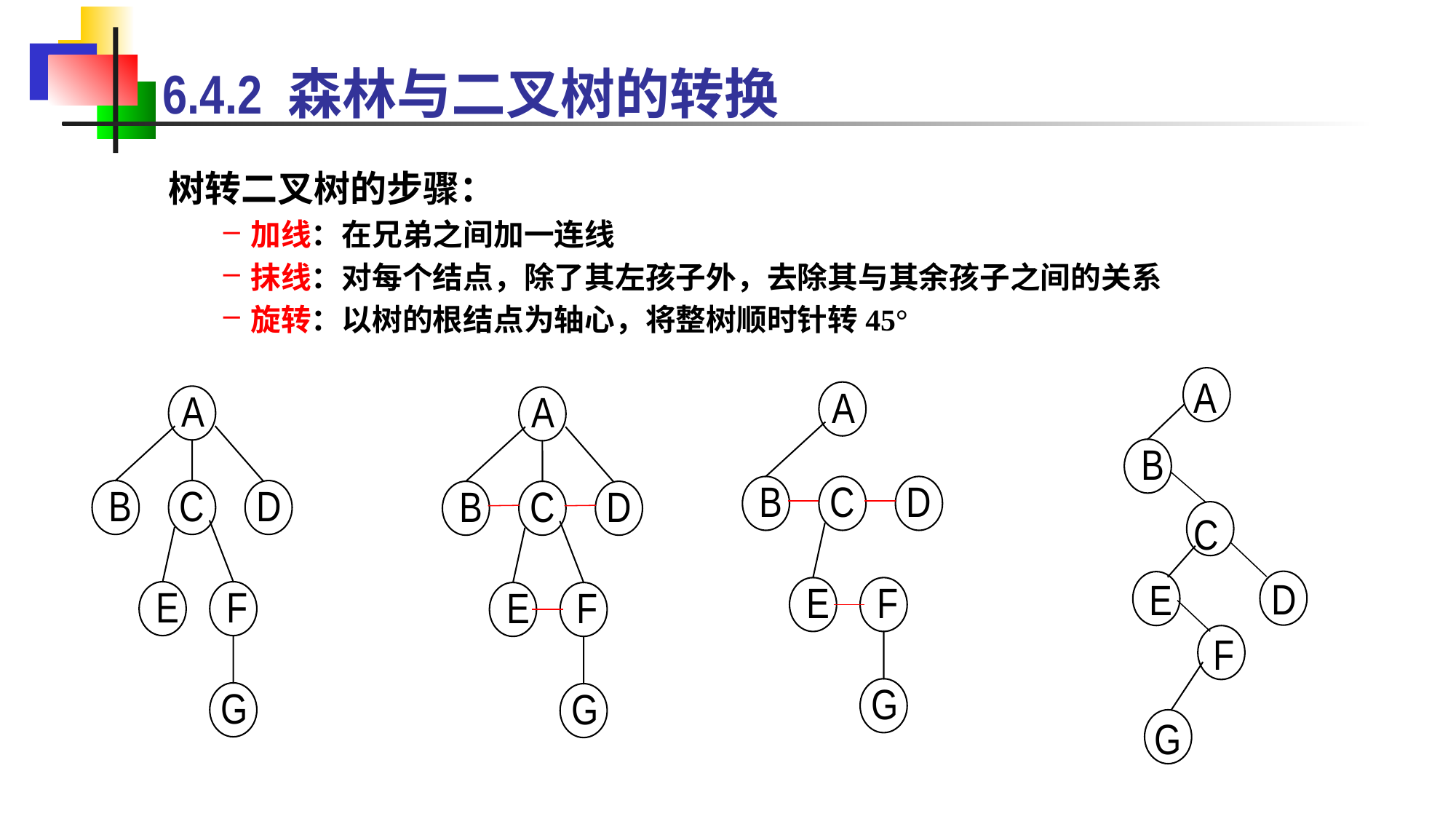

6.4.2 森林与二叉树的转换
树转二叉树的步骤：
加线：在兄弟之间加一连线
抹线：对每个结点，除了其左孩子外，去除其与其余孩子之间的关系
旋转：以树的根结点为轴心，将整树顺时针转45°
A

B

C
D

E

F

G

A

B
C
D

E
F

G

A

B
C
D

E
F

G

A

B
C
D

E
F

G